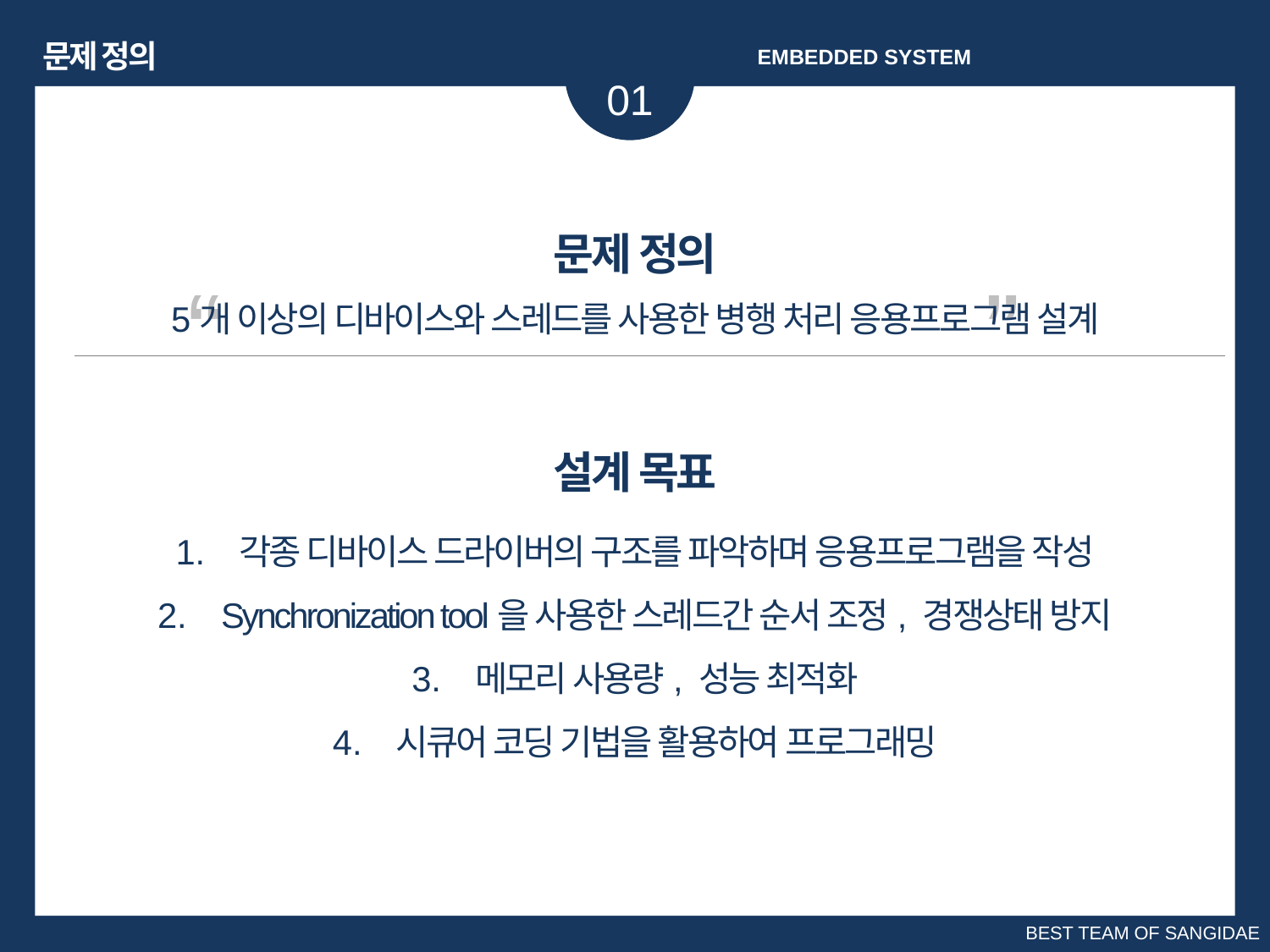

문제 정의
EMBEDDED SYSTEM
01

문제 정의
“                          ”
5개 이상의 디바이스와 스레드를 사용한 병행 처리 응용프로그램 설계

설계 목표
각종 디바이스 드라이버의 구조를 파악하며 응용프로그램을 작성
Synchronization tool을 사용한 스레드간 순서 조정, 경쟁상태 방지
메모리 사용량, 성능 최적화
시큐어 코딩 기법을 활용하여 프로그래밍

BEST TEAM OF SANGIDAE